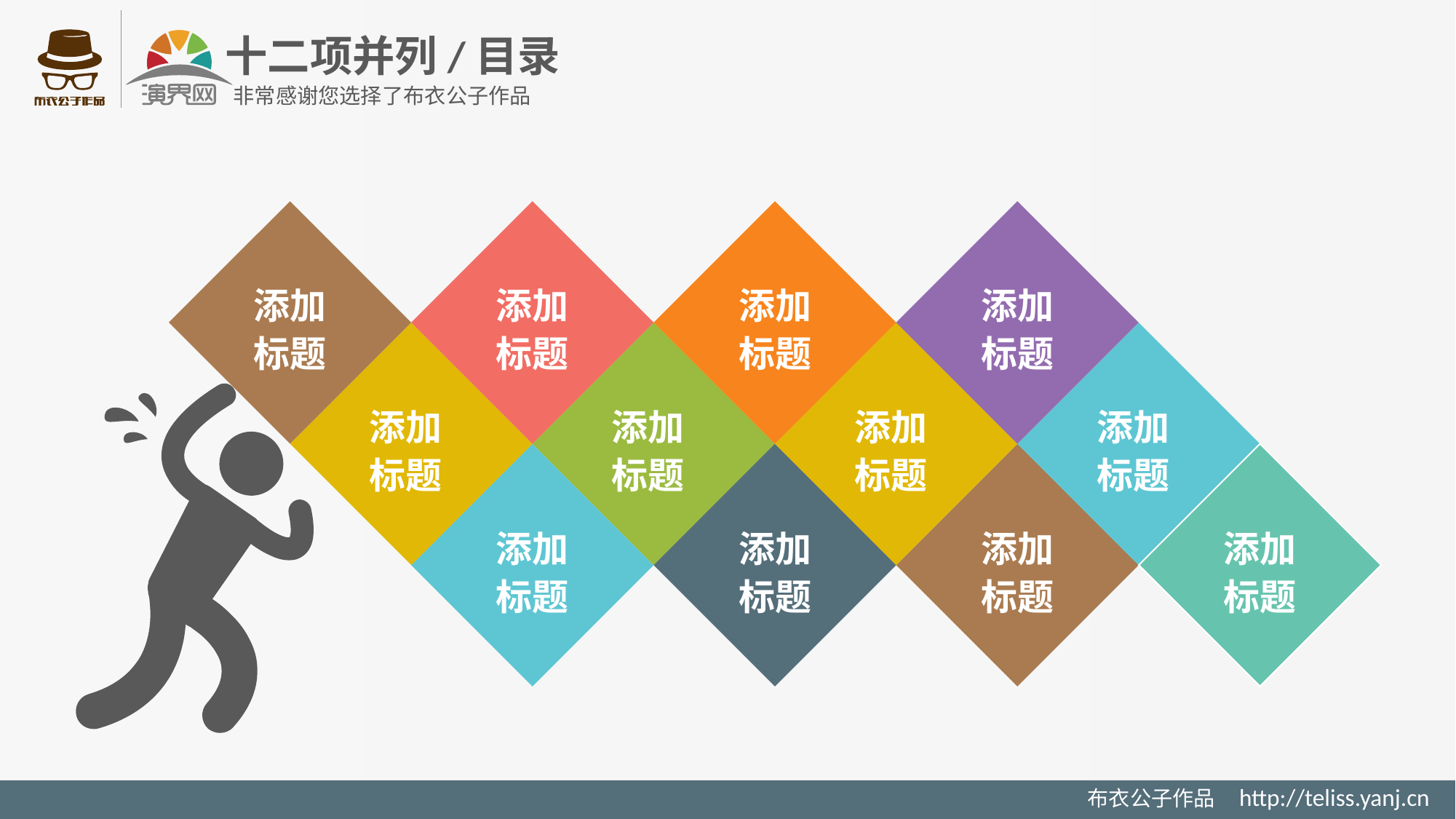

十二项并列/目录
非常感谢您选择了布衣公子作品

添加
标题
添加
标题
添加
标题
添加
标题

添加
标题
添加
标题
添加
标题
添加
标题

添加
标题
添加
标题
添加
标题
添加
标题
布衣公子作品    http://teliss.yanj.cn